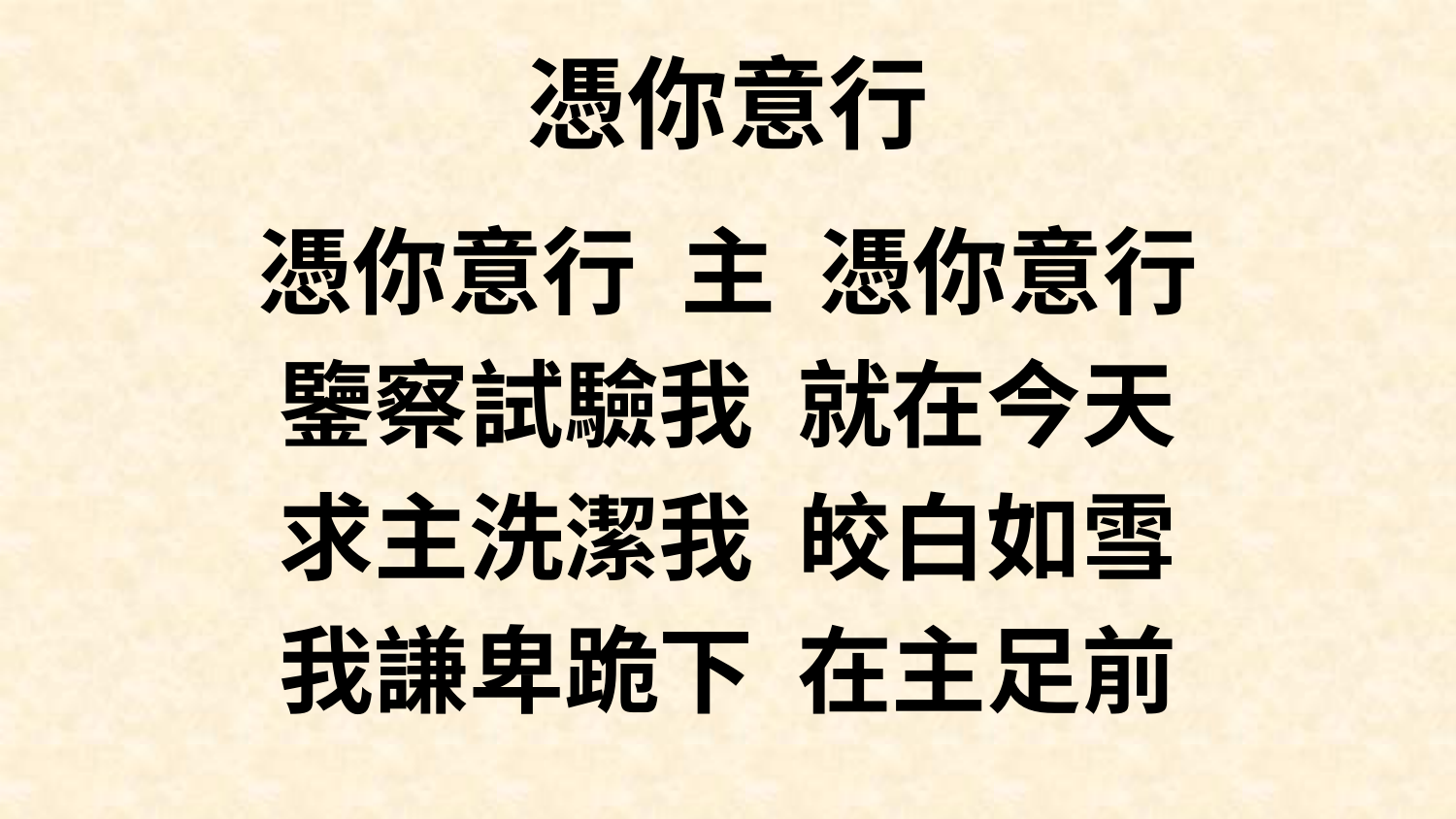

# 憑你意行
憑你意行  主  憑你意行
鑒察試驗我  就在今天
求主洗潔我  皎白如雪
我謙卑跪下  在主足前